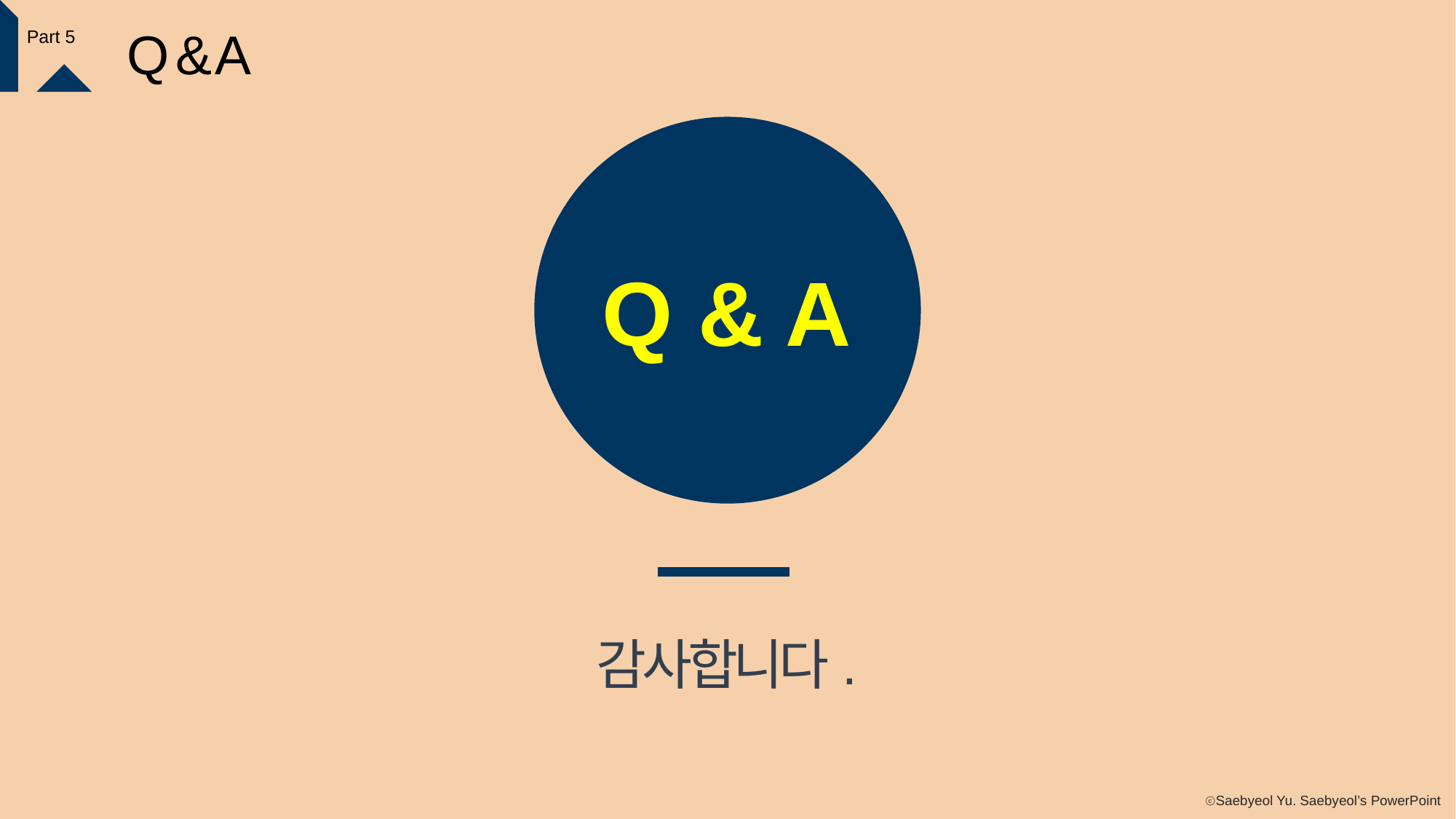

Q & A

Part 5

Q & A
감사합니다.